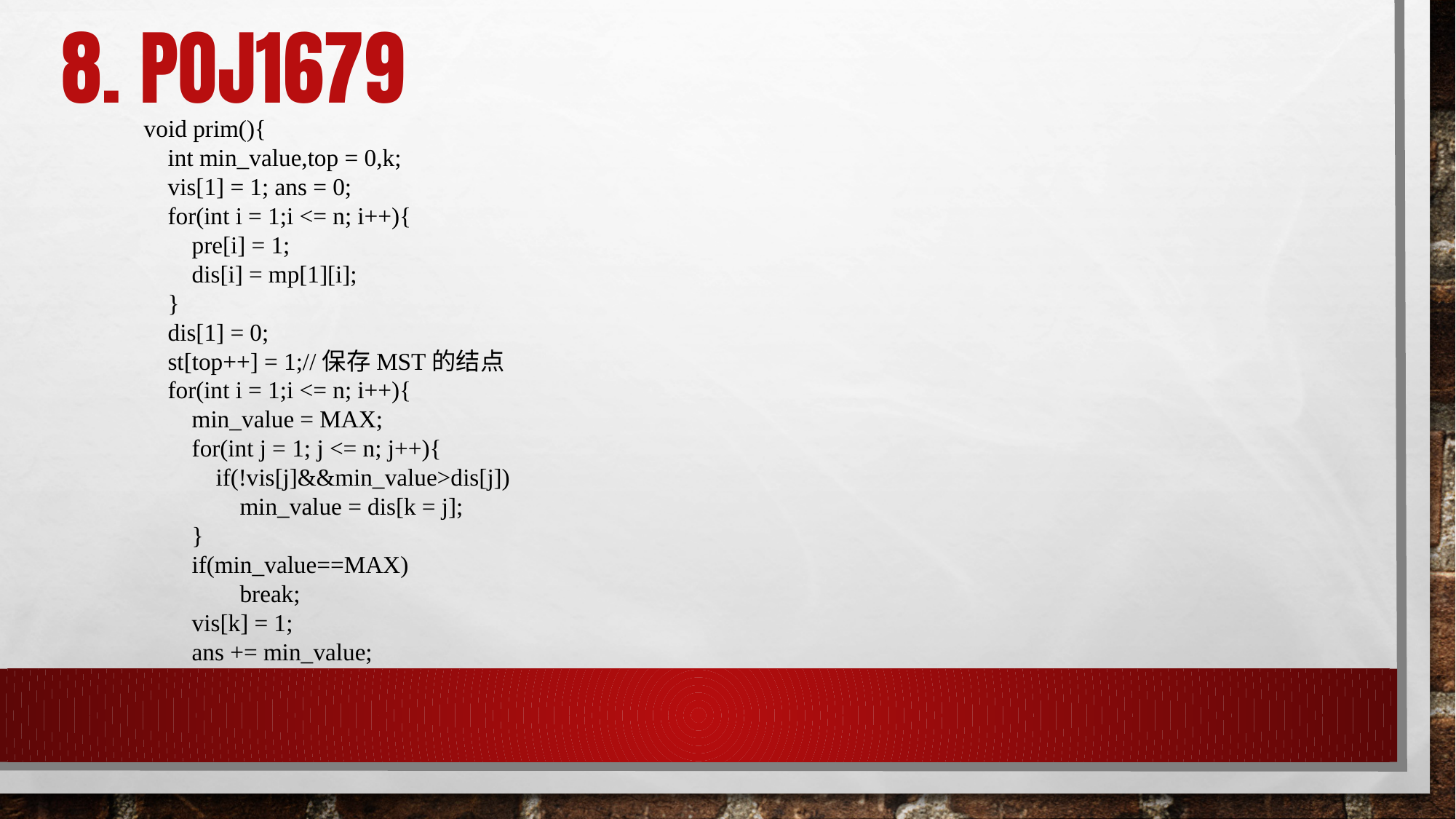

# 8. poj1679
void prim(){
    int min_value,top = 0,k;
    vis[1] = 1; ans = 0;
    for(int i = 1;i <= n; i++){
        pre[i] = 1;
        dis[i] = mp[1][i];
    }
    dis[1] = 0;
    st[top++] = 1;//保存MST的结点
    for(int i = 1;i <= n; i++){
        min_value = MAX;
        for(int j = 1; j <= n; j++){
            if(!vis[j]&&min_value>dis[j])
                min_value = dis[k = j];
        }
        if(min_value==MAX)
                break;
        vis[k] = 1;
        ans += min_value;